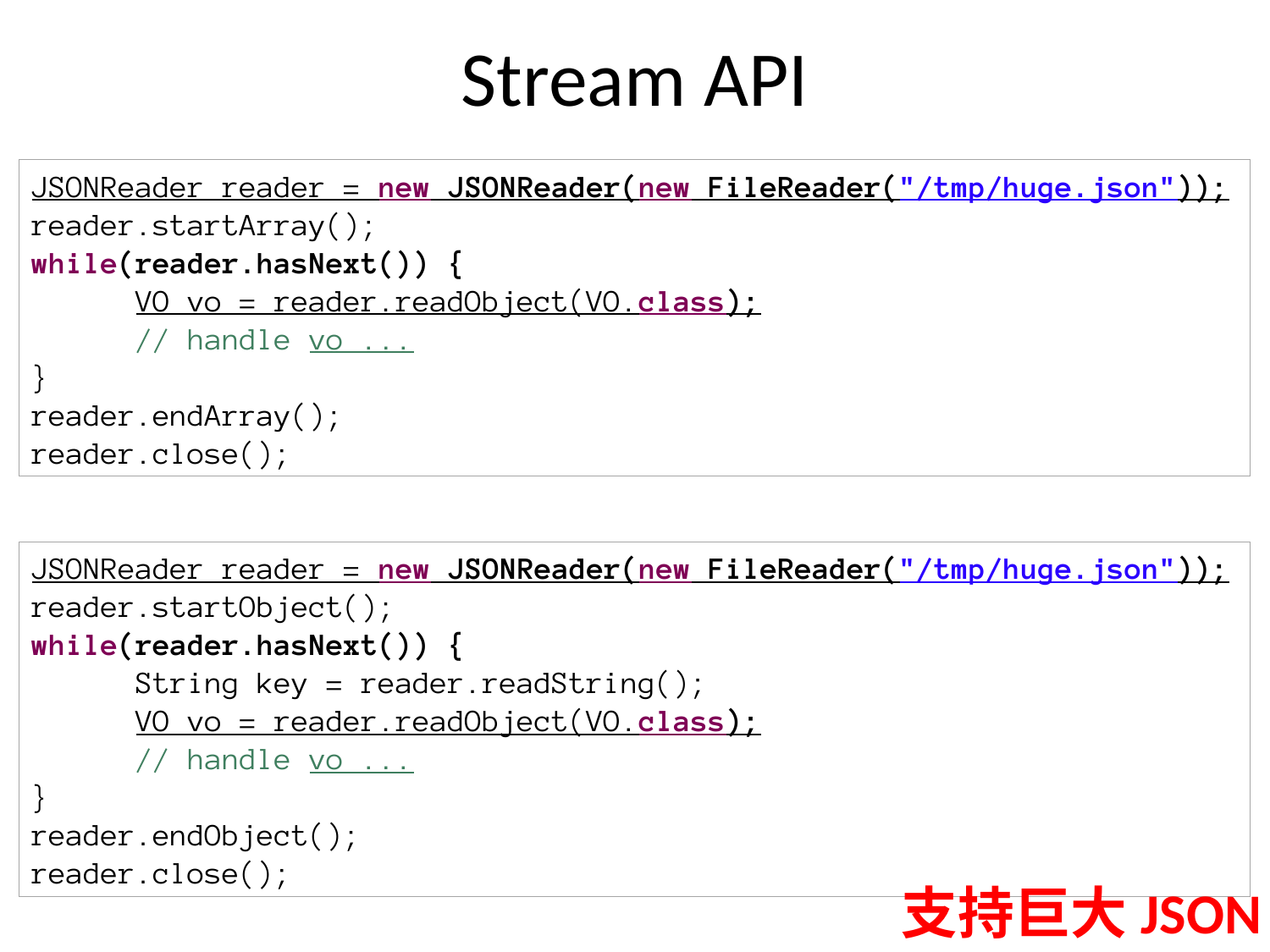

# Stream API
JSONReader reader = new JSONReader(new FileReader("/tmp/huge.json"));
reader.startArray();
while(reader.hasNext()) {
      VO vo = reader.readObject(VO.class);
      // handle vo ...
}
reader.endArray();
reader.close();
JSONReader reader = new JSONReader(new FileReader("/tmp/huge.json"));
reader.startObject();
while(reader.hasNext()) {
      String key = reader.readString();
      VO vo = reader.readObject(VO.class);
      // handle vo ...
}
reader.endObject();
reader.close();
支持巨大JSON